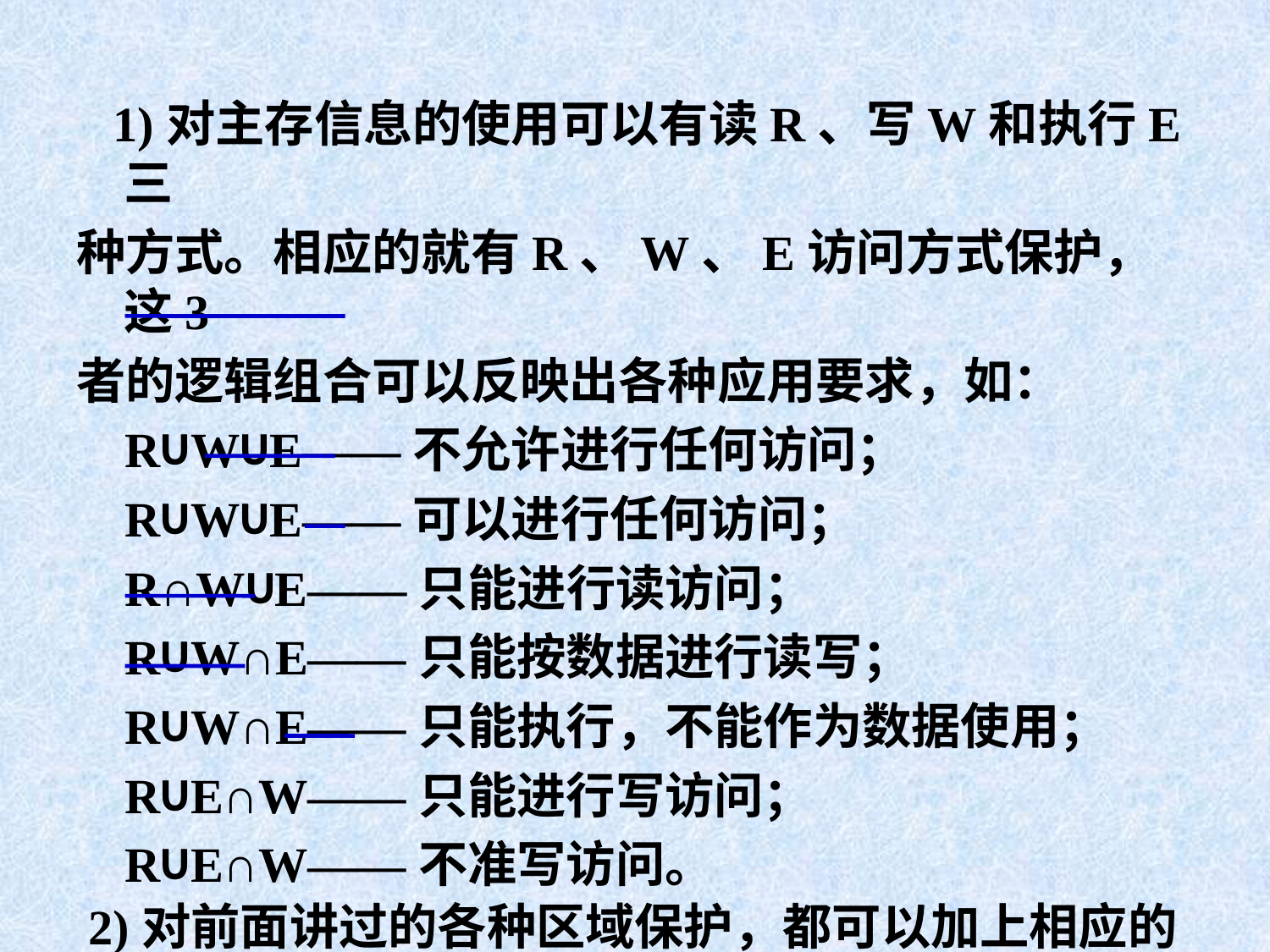

1)对主存信息的使用可以有读R、写W和执行E三
种方式。相应的就有R、W、E访问方式保护，这3
者的逻辑组合可以反映出各种应用要求，如：
    R∪W∪E——不允许进行任何访问；
    R∪W∪E——可以进行任何访问；
    R∩W∪E——只能进行读访问；
    R∪W∩E——只能按数据进行读写；
    R∪W∩E——只能执行，不能作为数据使用；
    R∪E∩W——只能进行写访问；
    R∪E∩W——不准写访问。
 2)对前面讲过的各种区域保护，都可以加上相应的
访问方式位以实现这种访问限制。